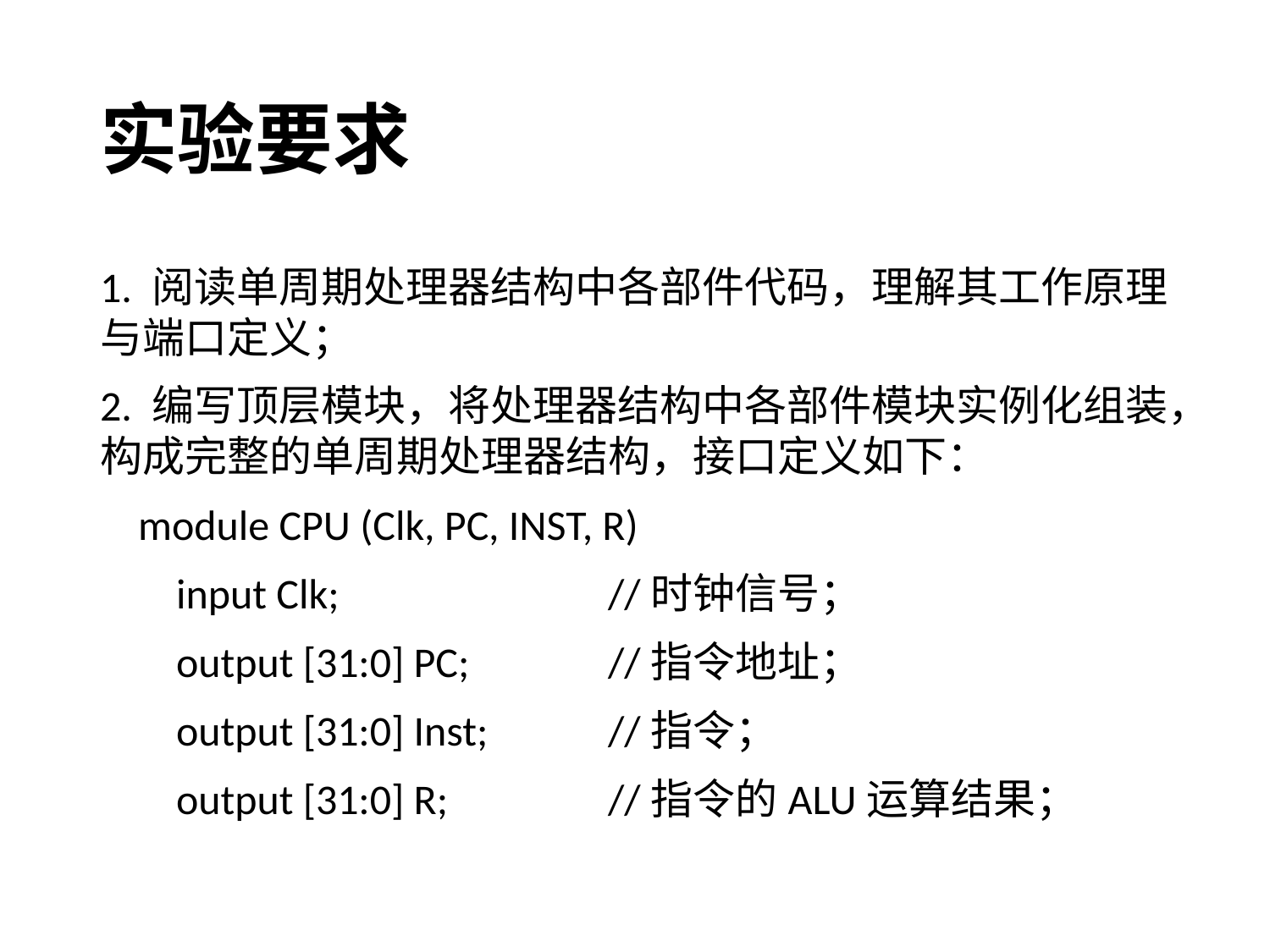

# 实验要求
1. 阅读单周期处理器结构中各部件代码，理解其工作原理与端口定义；
2. 编写顶层模块，将处理器结构中各部件模块实例化组装，构成完整的单周期处理器结构，接口定义如下：
    module CPU (Clk, PC, INST, R)
        input Clk;			//时钟信号；
        output [31:0] PC;		//指令地址；
        output [31:0] Inst;	//指令；
        output [31:0] R;		//指令的ALU运算结果；